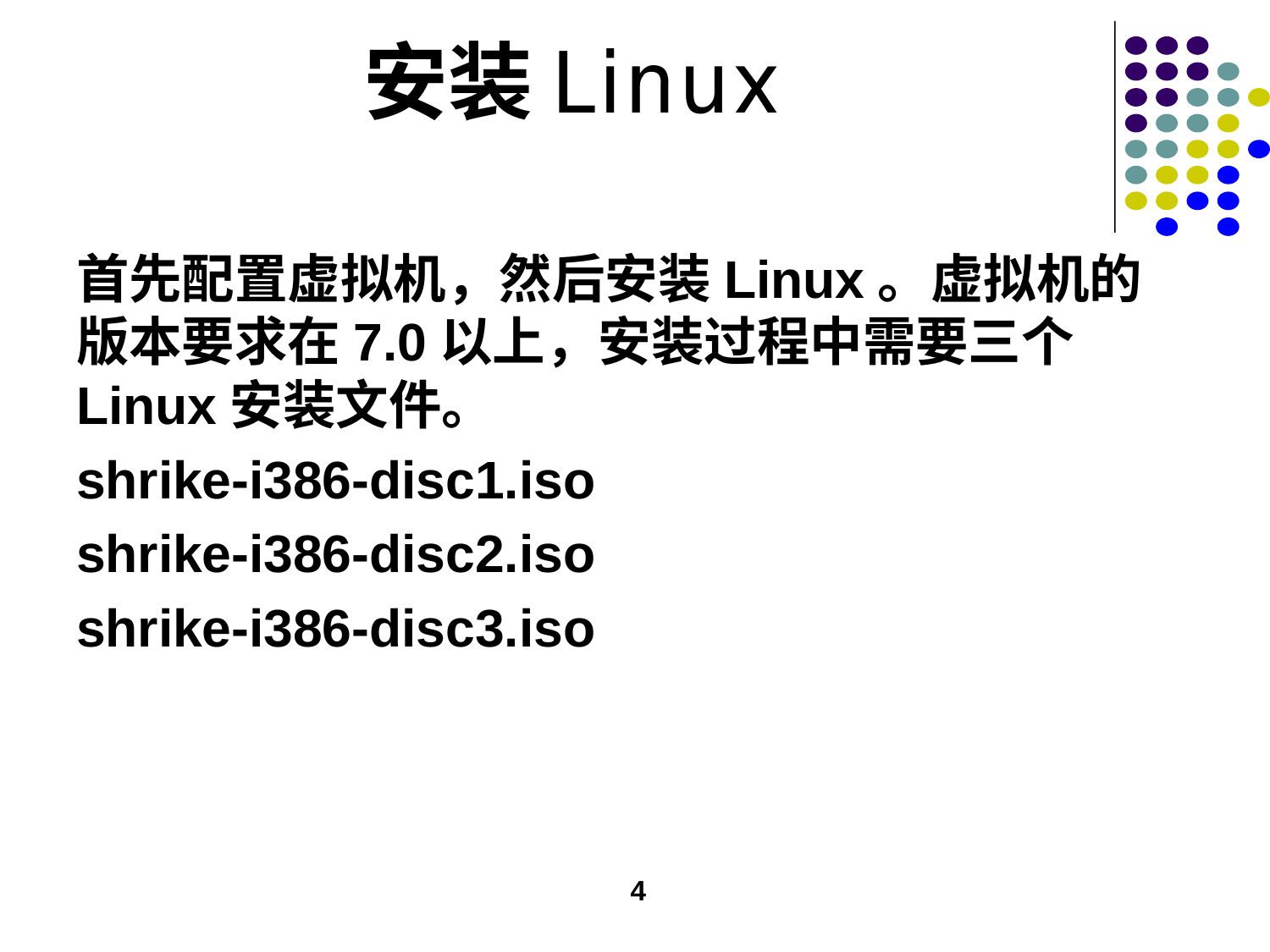

# 安装Linux
首先配置虚拟机，然后安装Linux。虚拟机的版本要求在7.0以上，安装过程中需要三个Linux安装文件。
shrike-i386-disc1.iso
shrike-i386-disc2.iso
shrike-i386-disc3.iso

4